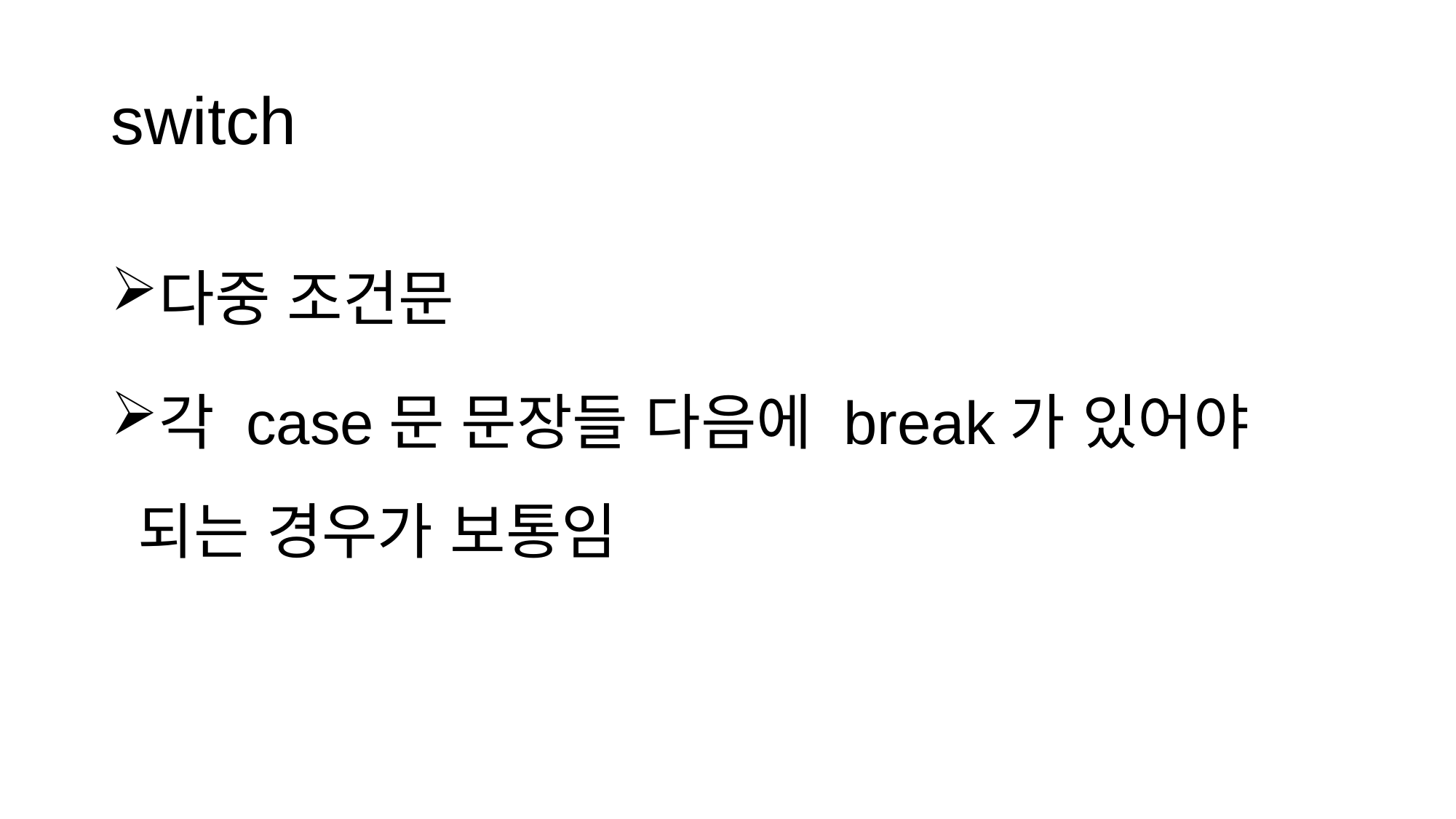

# switch
다중 조건문
각 case문 문장들 다음에 break가 있어야 되는 경우가 보통임